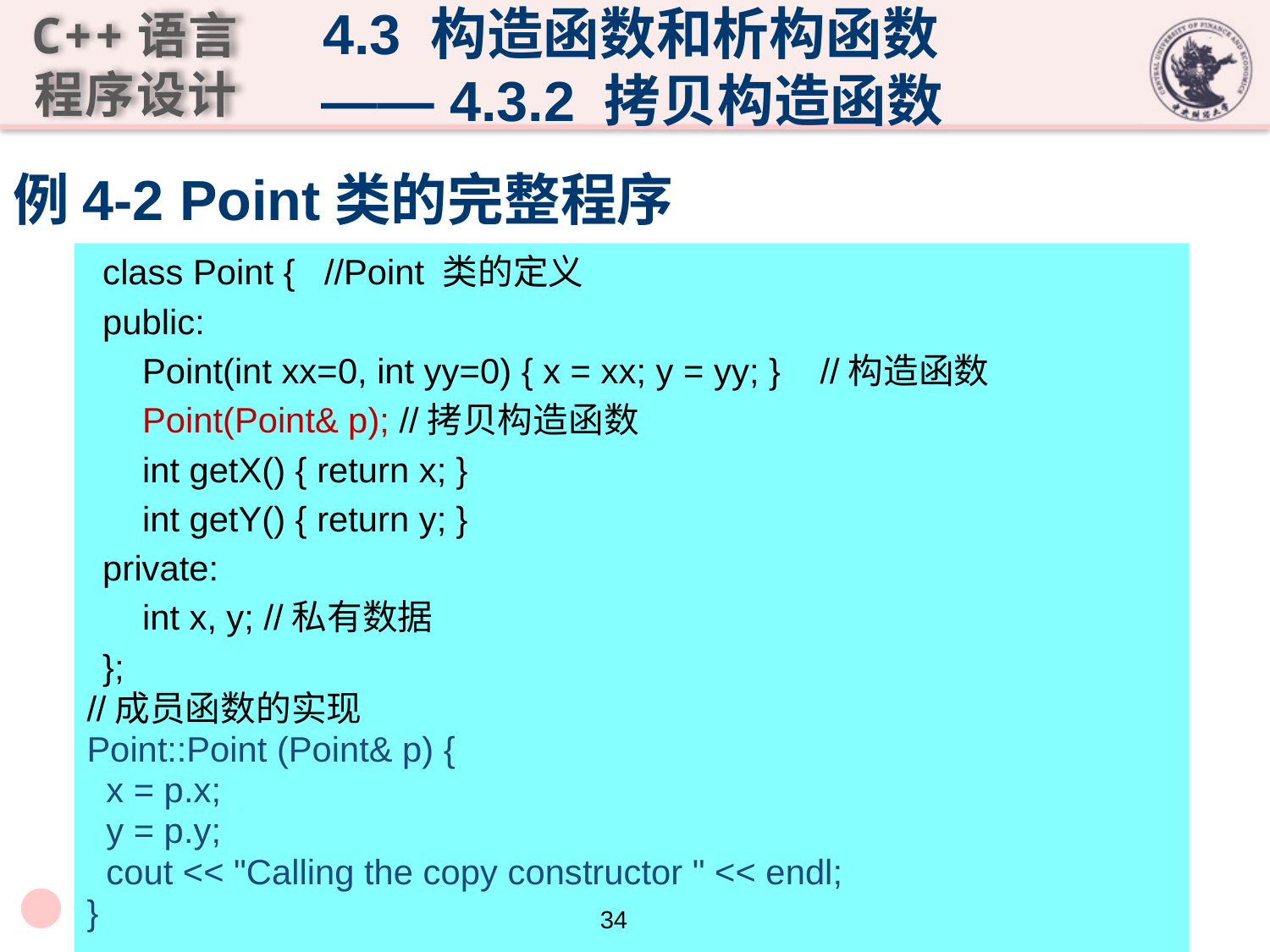

4.3 构造函数和析构函数
 —— 4.3.2 拷贝构造函数
# 例4-2 Point类的完整程序
class Point {   //Point 类的定义
public:
	Point(int xx=0, int yy=0) { x = xx; y = yy; }    //构造函数
	Point(Point& p); //拷贝构造函数
	int getX() { return x; }
	int getY() { return y; }
private:
	int x, y; //私有数据
};
//成员函数的实现
Point::Point (Point& p) {
  x = p.x;
  y = p.y;
  cout << "Calling the copy constructor " << endl;
}

34